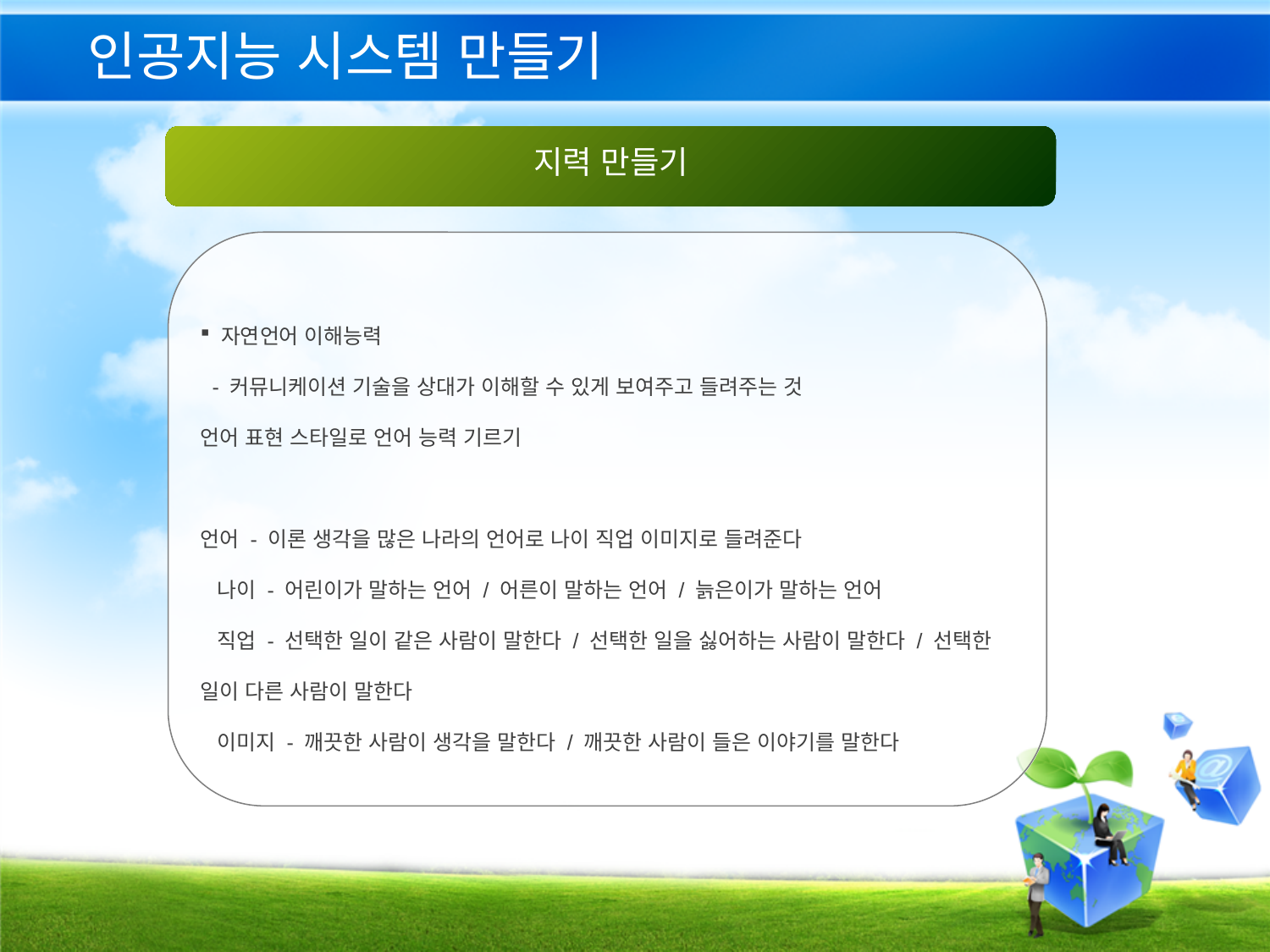

# 인공지능 시스템 만들기

지력 만들기

 자연언어 이해능력
  - 커뮤니케이션 기술을 상대가 이해할 수 있게 보여주고 들려주는 것
언어 표현 스타일로 언어 능력 기르기

언어 - 이론 생각을 많은 나라의 언어로 나이 직업 이미지로 들려준다
  나이 - 어린이가 말하는 언어 / 어른이 말하는 언어 / 늙은이가 말하는 언어
  직업 - 선택한 일이 같은 사람이 말한다 / 선택한 일을 싫어하는 사람이 말한다 / 선택한 일이 다른 사람이 말한다
  이미지 - 깨끗한 사람이 생각을 말한다 / 깨끗한 사람이 들은 이야기를 말한다